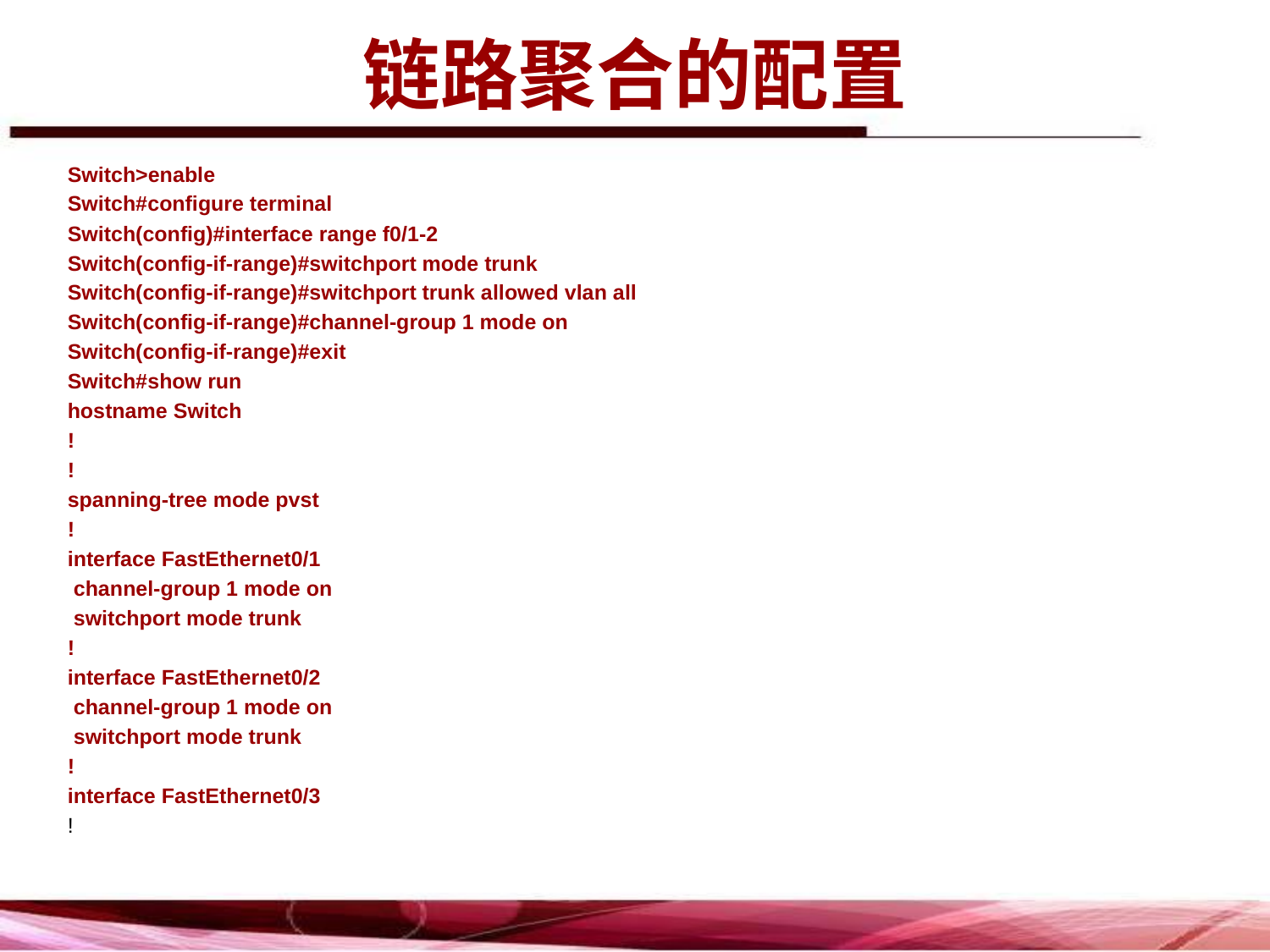

# 链路聚合的配置
Switch>enable
Switch#configure terminal
Switch(config)#interface range f0/1-2
Switch(config-if-range)#switchport mode trunk
Switch(config-if-range)#switchport trunk allowed vlan all
Switch(config-if-range)#channel-group 1 mode on
Switch(config-if-range)#exit
Switch#show run
hostname Switch
!
!
spanning-tree mode pvst
!
interface FastEthernet0/1
 channel-group 1 mode on
 switchport mode trunk
!
interface FastEthernet0/2
 channel-group 1 mode on
 switchport mode trunk
!
interface FastEthernet0/3
!